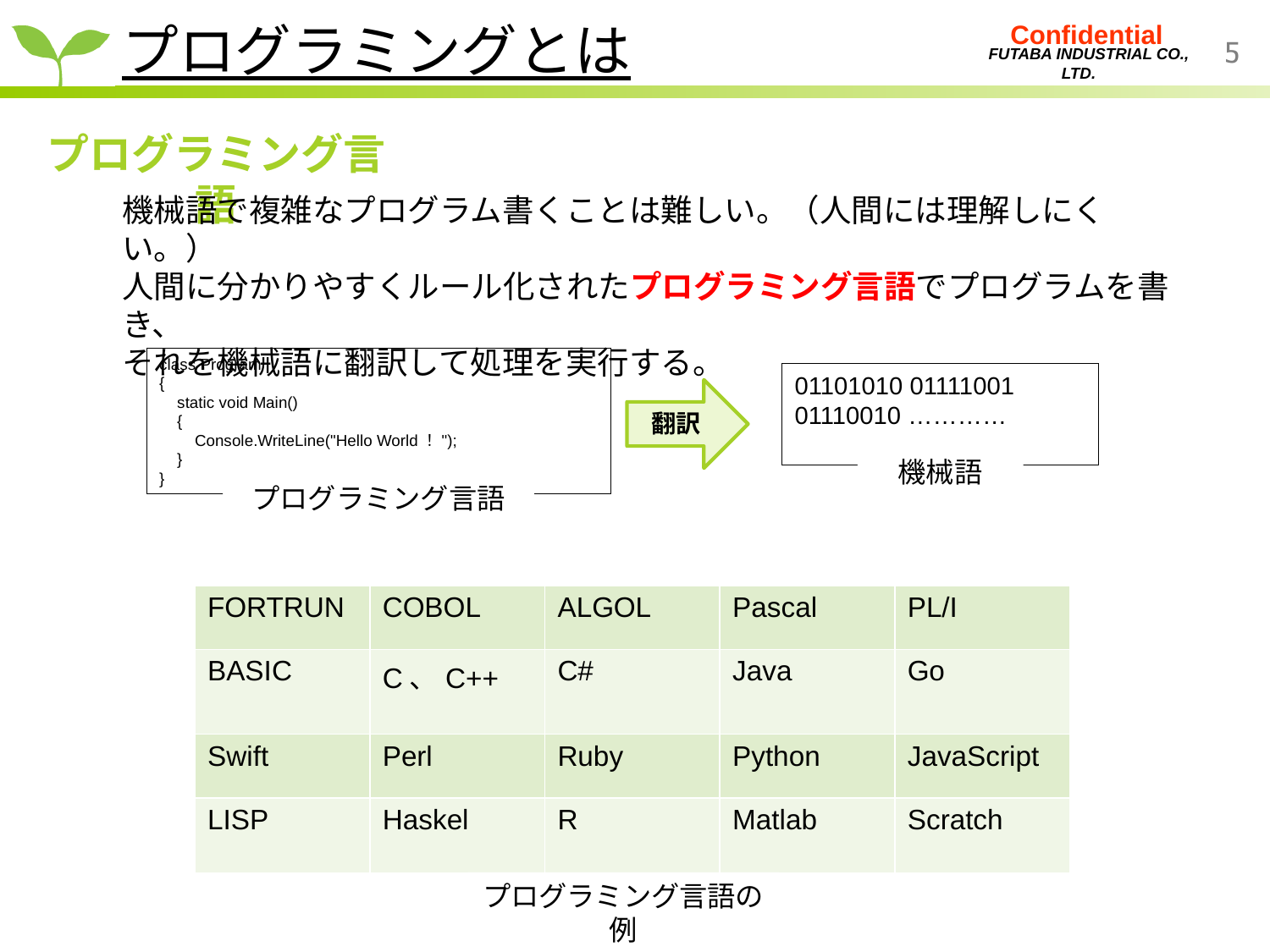

プログラミングとは
プログラミング言語
機械語で複雑なプログラム書くことは難しい。（人間には理解しにくい。）
人間に分かりやすくルール化されたプログラミング言語でプログラムを書き、
それを機械語に翻訳して処理を実行する。
class Program
{
    static void Main()
    {
        Console.WriteLine("Hello World！");
    }
}

01101010 01111001
01110010 …………

翻訳
機械語
プログラミング言語
プログラミング言語
| FORTRUN | COBOL | ALGOL | Pascal | PL/I |
| --- | --- | --- | --- | --- |
| BASIC | C、C++ | C# | Java | Go |
| Swift | Perl | Ruby | Python | JavaScript |
| LISP | Haskel | R | Matlab | Scratch |
プログラミング言語の例